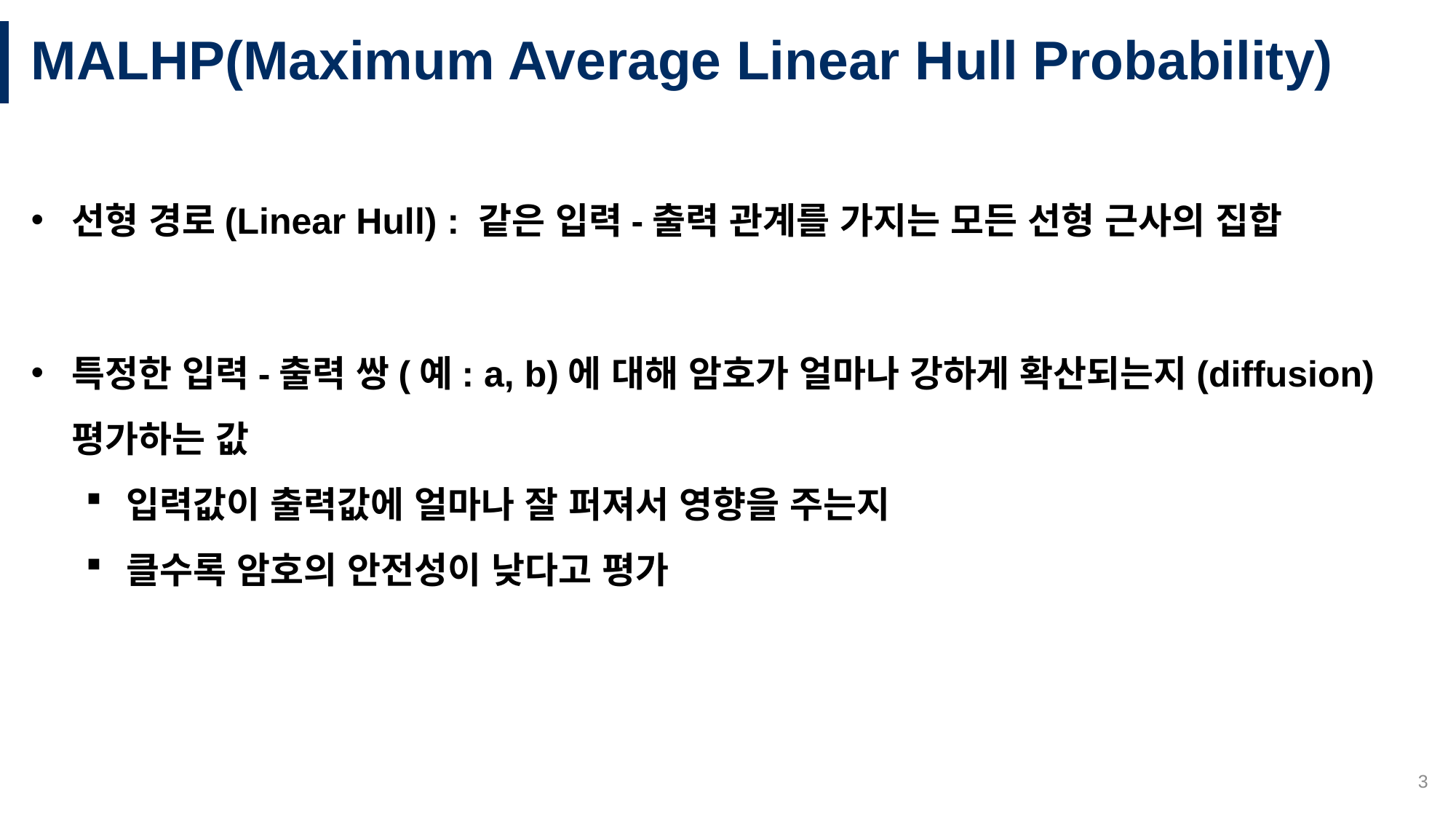

# MALHP(Maximum Average Linear Hull Probability)
선형 경로(Linear Hull) : 같은 입력-출력 관계를 가지는 모든 선형 근사의 집합

특정한 입력-출력 쌍(예: a, b)에 대해 암호가 얼마나 강하게 확산되는지(diffusion)
평가하는 값
입력값이 출력값에 얼마나 잘 퍼져서 영향을 주는지
클수록 암호의 안전성이 낮다고 평가
3